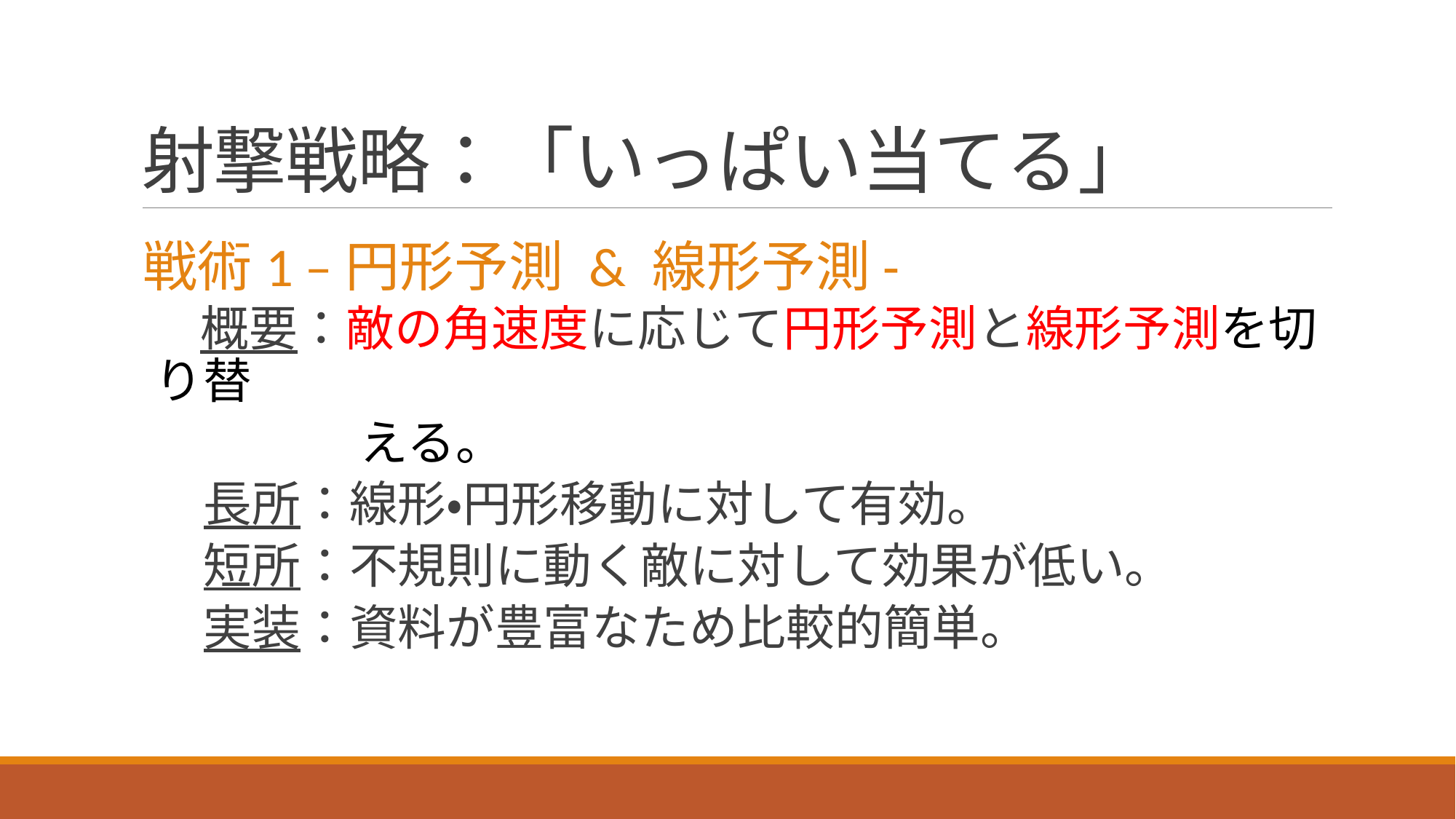

# 射撃戦略：「いっぱい当てる」
戦術1 –円形予測 & 線形予測-
　概要：敵の角速度に応じて円形予測と線形予測を切り替
　　　　 える。
　長所：線形・円形移動に対して有効。
　短所：不規則に動く敵に対して効果が低い。
　実装：資料が豊富なため比較的簡単。